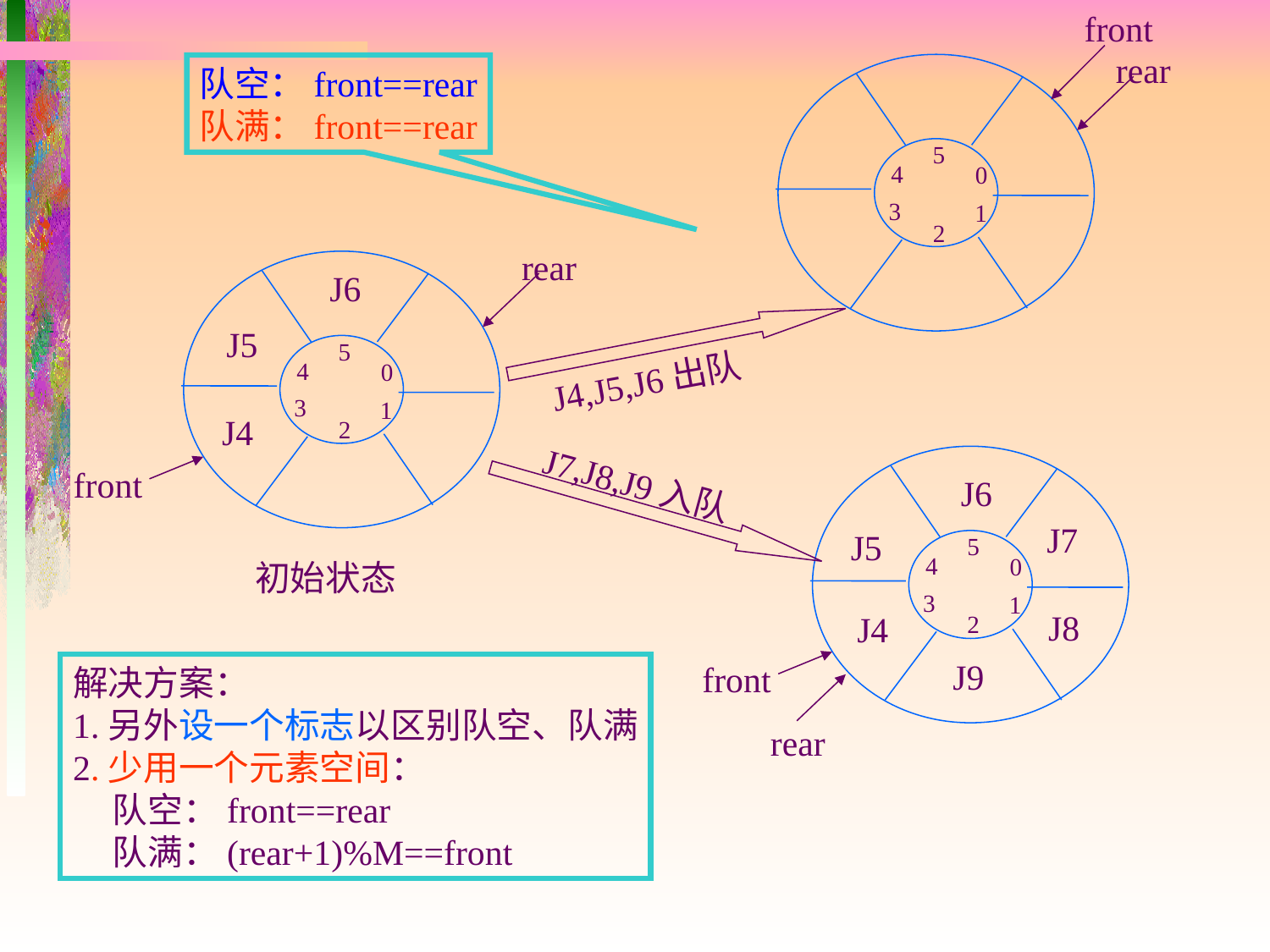

front
rear

5
4
0

3
1

2

队空：front==rear
队满：front==rear
rear

J6

J5

J4,J5,J6出队
5
4
0

3
1

J4
2

J6

J7
J5
5
4
0

3
1

J8
J4
2

J9
front

rear
front
J7,J8,J9入队

初始状态
解决方案：
1.另外设一个标志以区别队空、队满
2.少用一个元素空间：
    队空：front==rear
    队满：(rear+1)%M==front